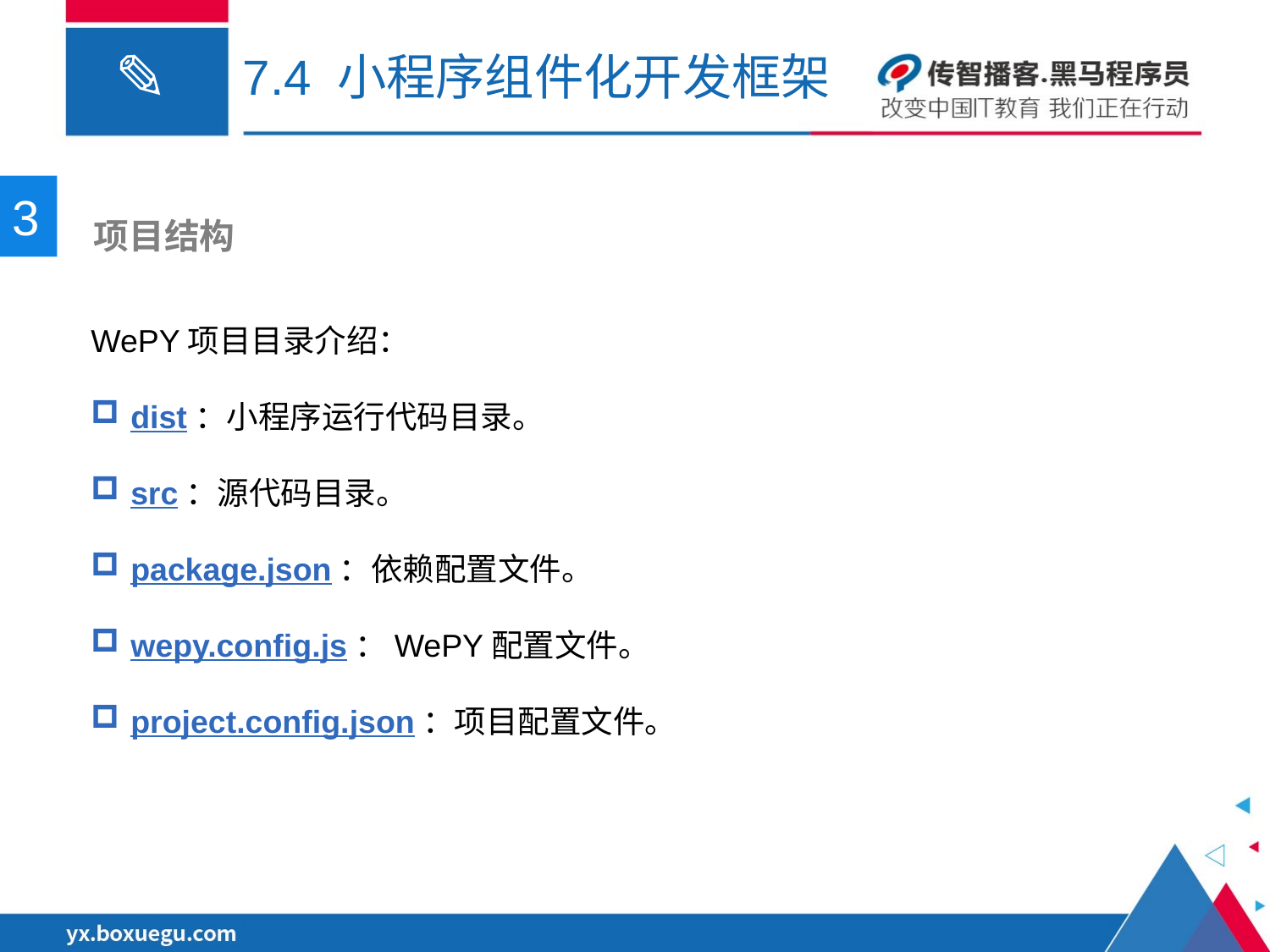

# 7.4 小程序组件化开发框架

3
  项目结构
WePY项目目录介绍：
dist：小程序运行代码目录。
src：源代码目录。
package.json：依赖配置文件。
wepy.config.js：WePY配置文件。
project.config.json：项目配置文件。